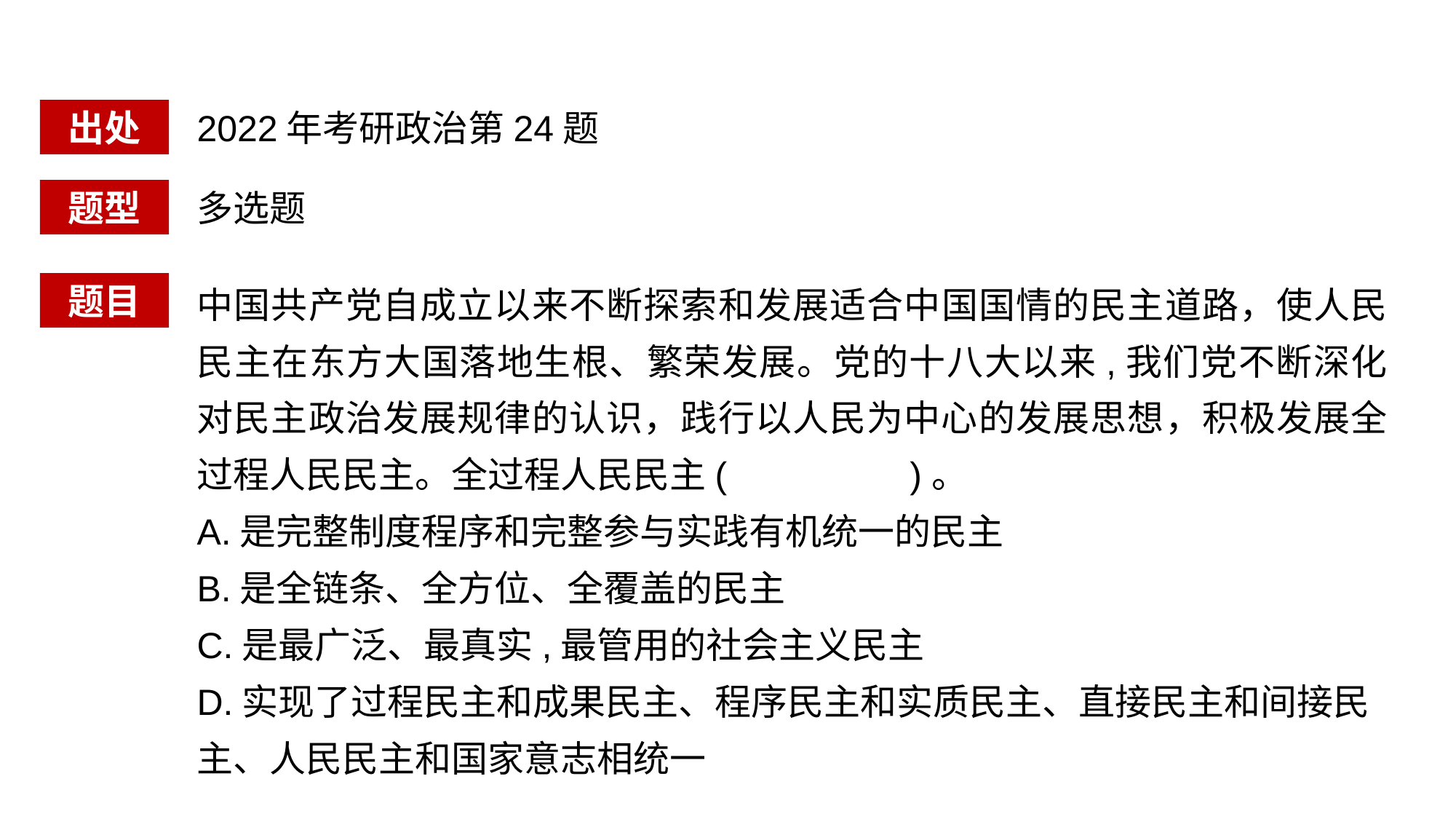

出处
2022年考研政治第24题
题型
多选题
中国共产党自成立以来不断探索和发展适合中国国情的民主道路，使人民民主在东方大国落地生根、繁荣发展。党的十八大以来,我们党不断深化对民主政治发展规律的认识，践行以人民为中心的发展思想，积极发展全过程人民民主。全过程人民民主(                  )。
A.是完整制度程序和完整参与实践有机统一的民主
B.是全链条、全方位、全覆盖的民主
C.是最广泛、最真实,最管用的社会主义民主
D.实现了过程民主和成果民主、程序民主和实质民主、直接民主和间接民主、人民民主和国家意志相统一
题目